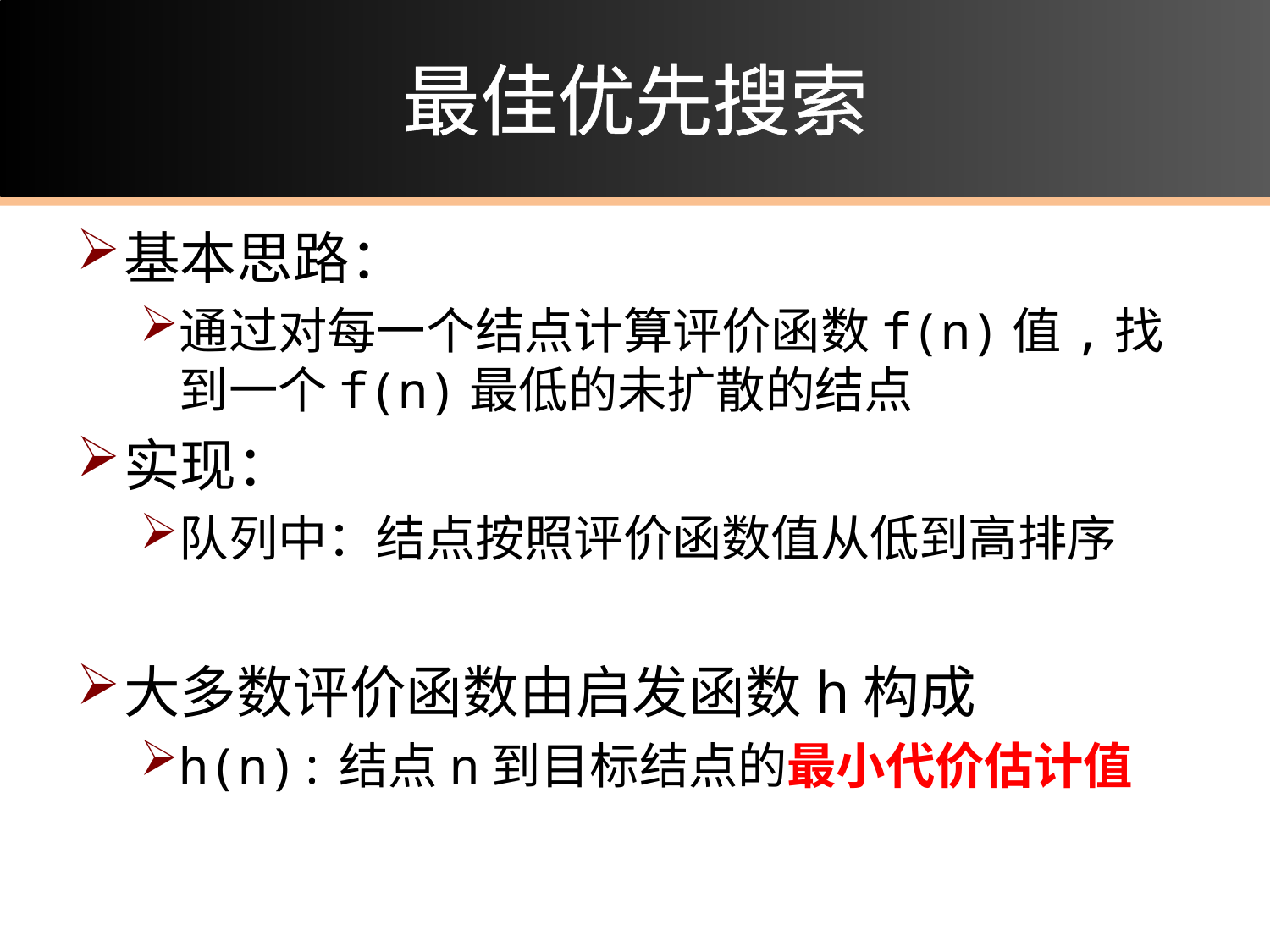

# 最佳优先搜索
基本思路：
通过对每一个结点计算评价函数f(n)值,找到一个f(n)最低的未扩散的结点
实现：
队列中：结点按照评价函数值从低到高排序

大多数评价函数由启发函数h构成
h(n):结点n到目标结点的最小代价估计值